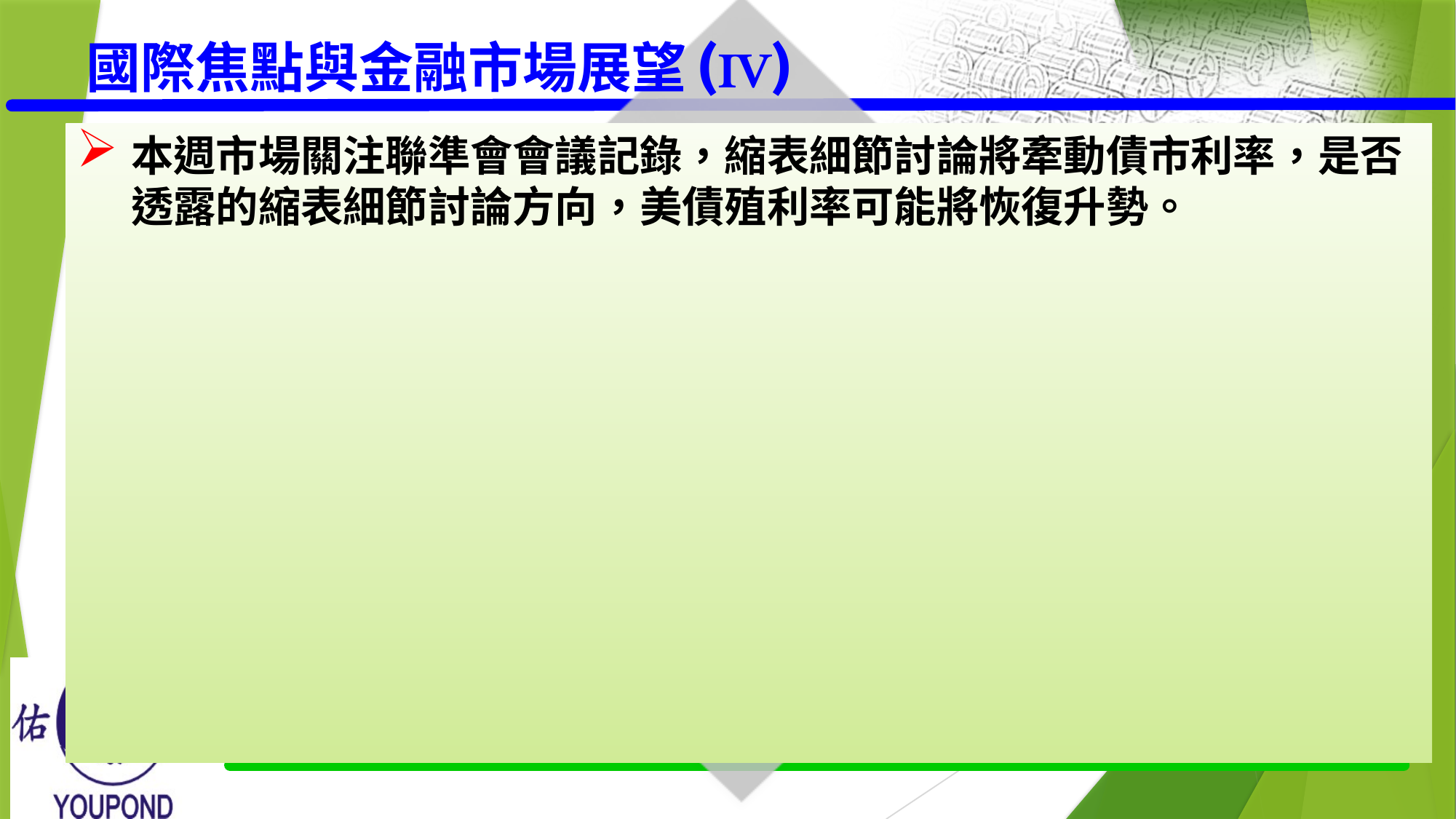

# 國際焦點與金融市場展望(Ⅳ)
本週市場關注聯準會會議記錄，縮表細節討論將牽動債市利率，是否透露的縮表細節討論方向，美債殖利率可能將恢復升勢。